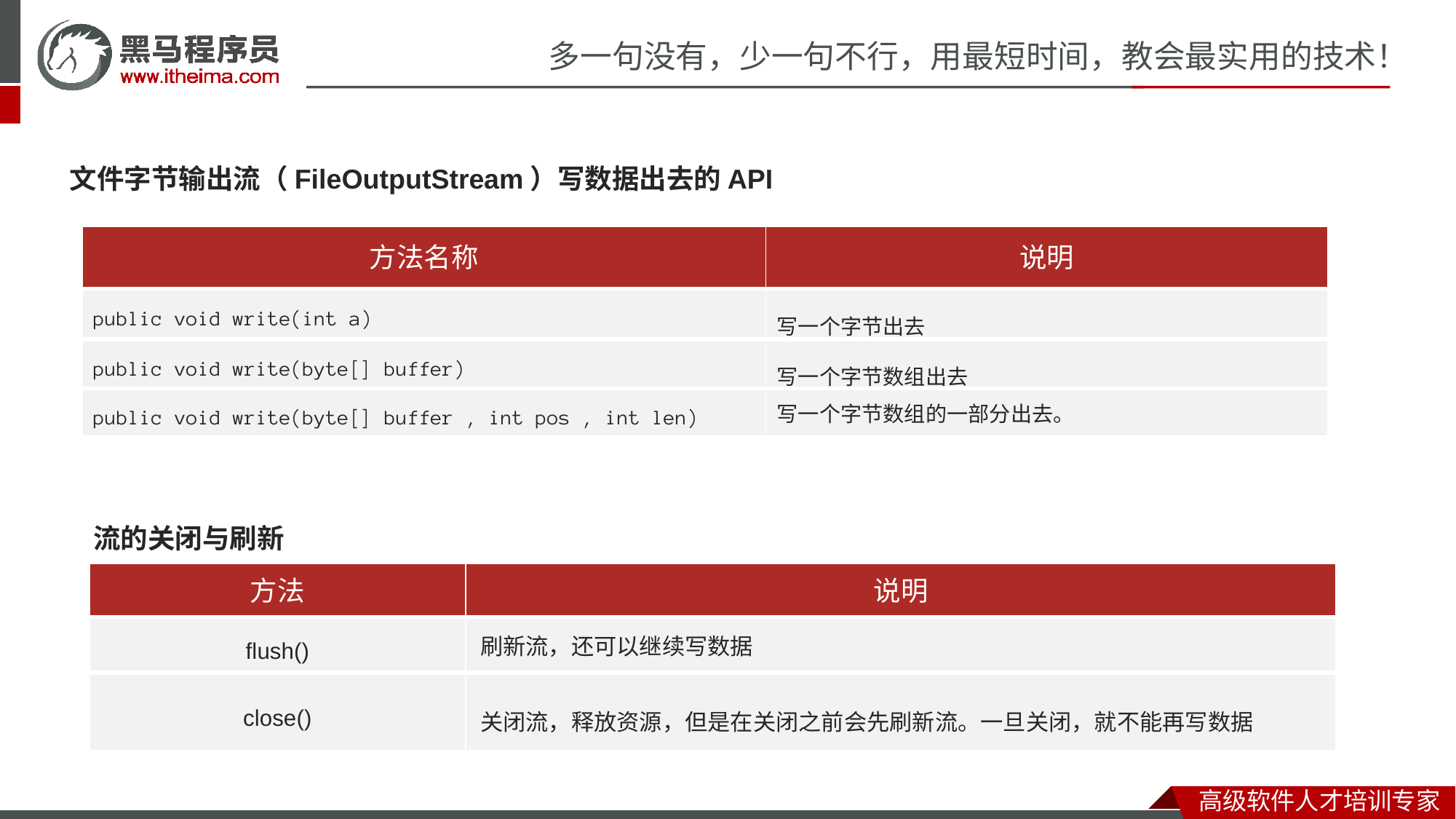

文件字节输出流（FileOutputStream）写数据出去的API
| 方法名称 | 说明 |
| --- | --- |
| public void write(int a) | 写一个字节出去 |
| public void write(byte[] buffer) | 写一个字节数组出去 |
| public void write(byte[] buffer , int pos , int len) | 写一个字节数组的一部分出去。 |
流的关闭与刷新
| 方法 | 说明 |
| --- | --- |
| flush() | 刷新流，还可以继续写数据 |
| close() | 关闭流，释放资源，但是在关闭之前会先刷新流。一旦关闭，就不能再写数据 |